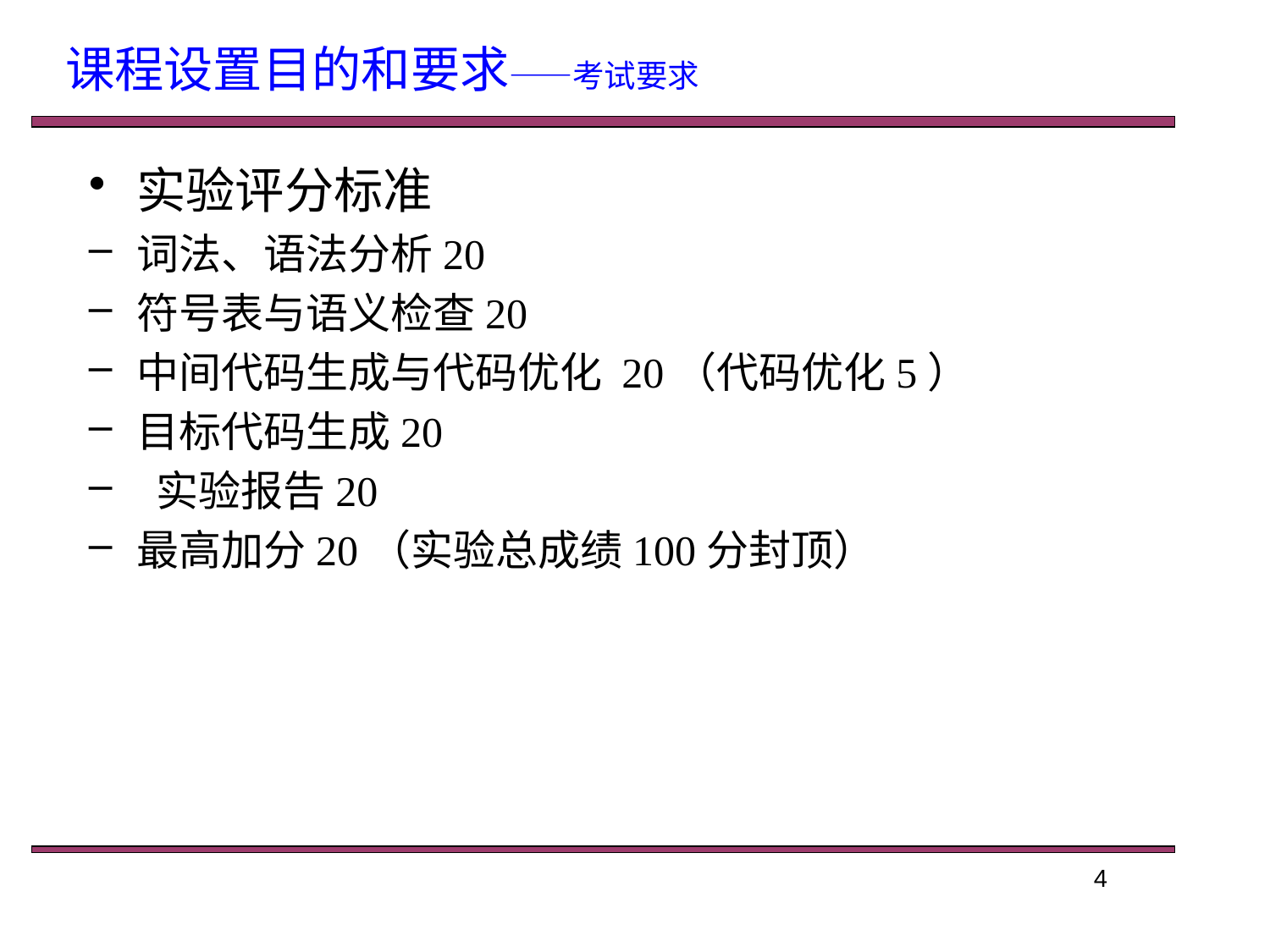

# 课程设置目的和要求——考试要求
实验评分标准
词法、语法分析20
符号表与语义检查20
中间代码生成与代码优化 20（代码优化5）
目标代码生成20
 实验报告20
最高加分20（实验总成绩100分封顶）
4